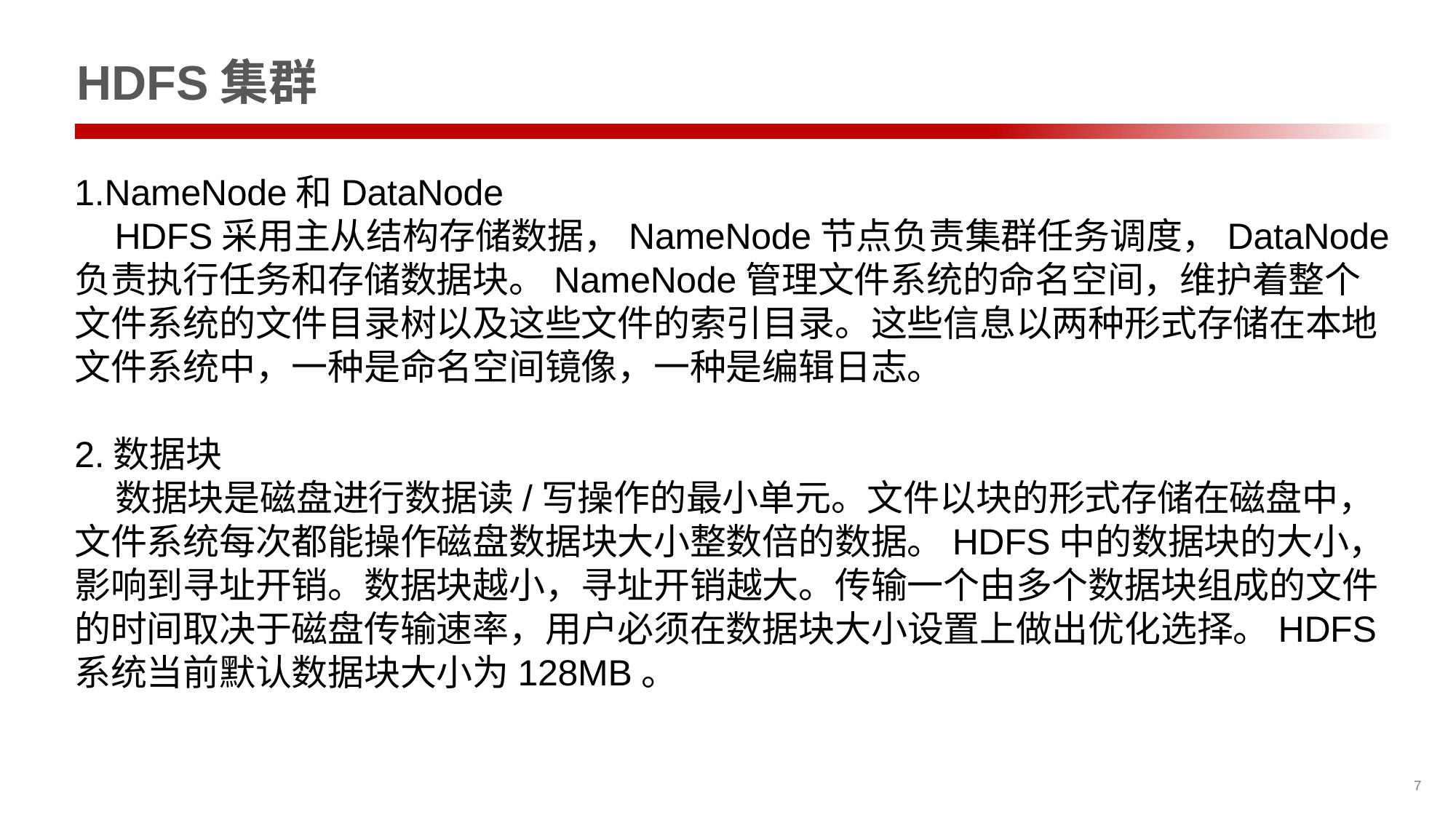

# HDFS集群

1.NameNode和DataNode
    HDFS采用主从结构存储数据，NameNode节点负责集群任务调度，DataNode负责执行任务和存储数据块。NameNode管理文件系统的命名空间，维护着整个文件系统的文件目录树以及这些文件的索引目录。这些信息以两种形式存储在本地文件系统中，一种是命名空间镜像，一种是编辑日志。

2.数据块
    数据块是磁盘进行数据读/写操作的最小单元。文件以块的形式存储在磁盘中，文件系统每次都能操作磁盘数据块大小整数倍的数据。HDFS中的数据块的大小，影响到寻址开销。数据块越小，寻址开销越大。传输一个由多个数据块组成的文件的时间取决于磁盘传输速率，用户必须在数据块大小设置上做出优化选择。HDFS系统当前默认数据块大小为128MB。

7